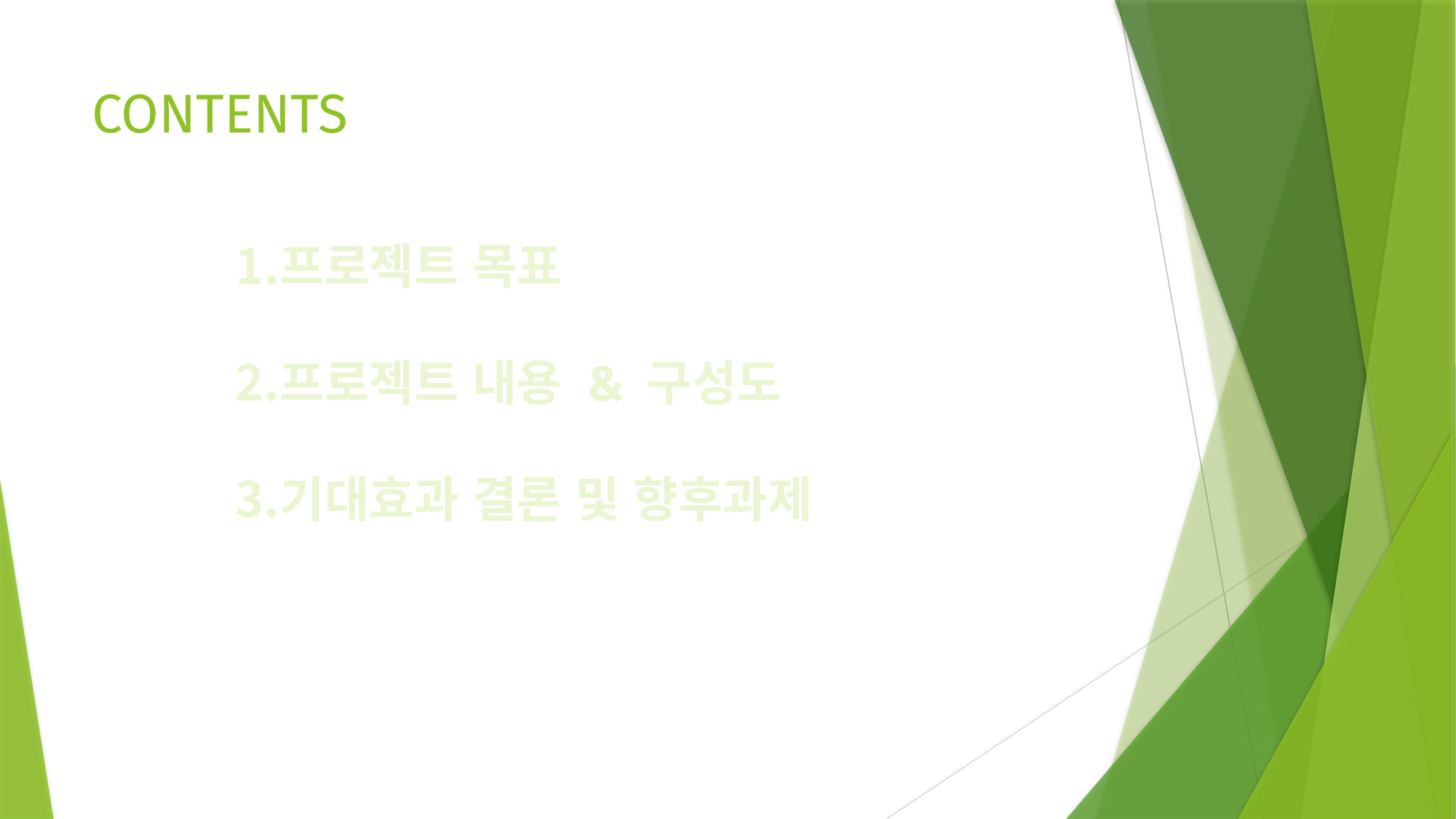

# CONTENTS
프로젝트 목표

프로젝트 내용 & 구성도

기대효과 결론 및 향후과제